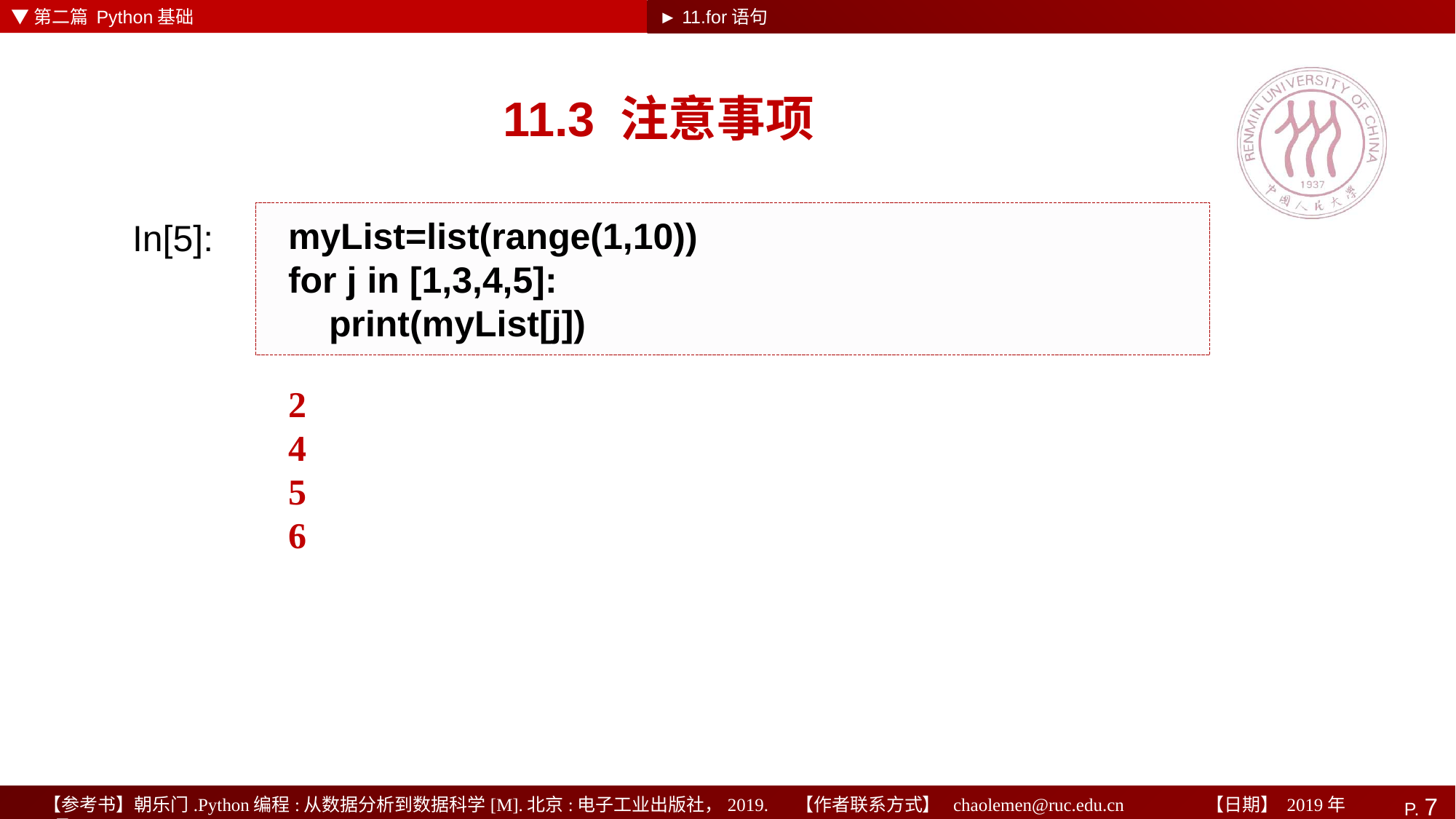

▼第二篇 Python基础
► 11.for语句
# 11.3 注意事项
myList=list(range(1,10))
for j in [1,3,4,5]:
    print(myList[j])
In[5]:
2
4
5
6